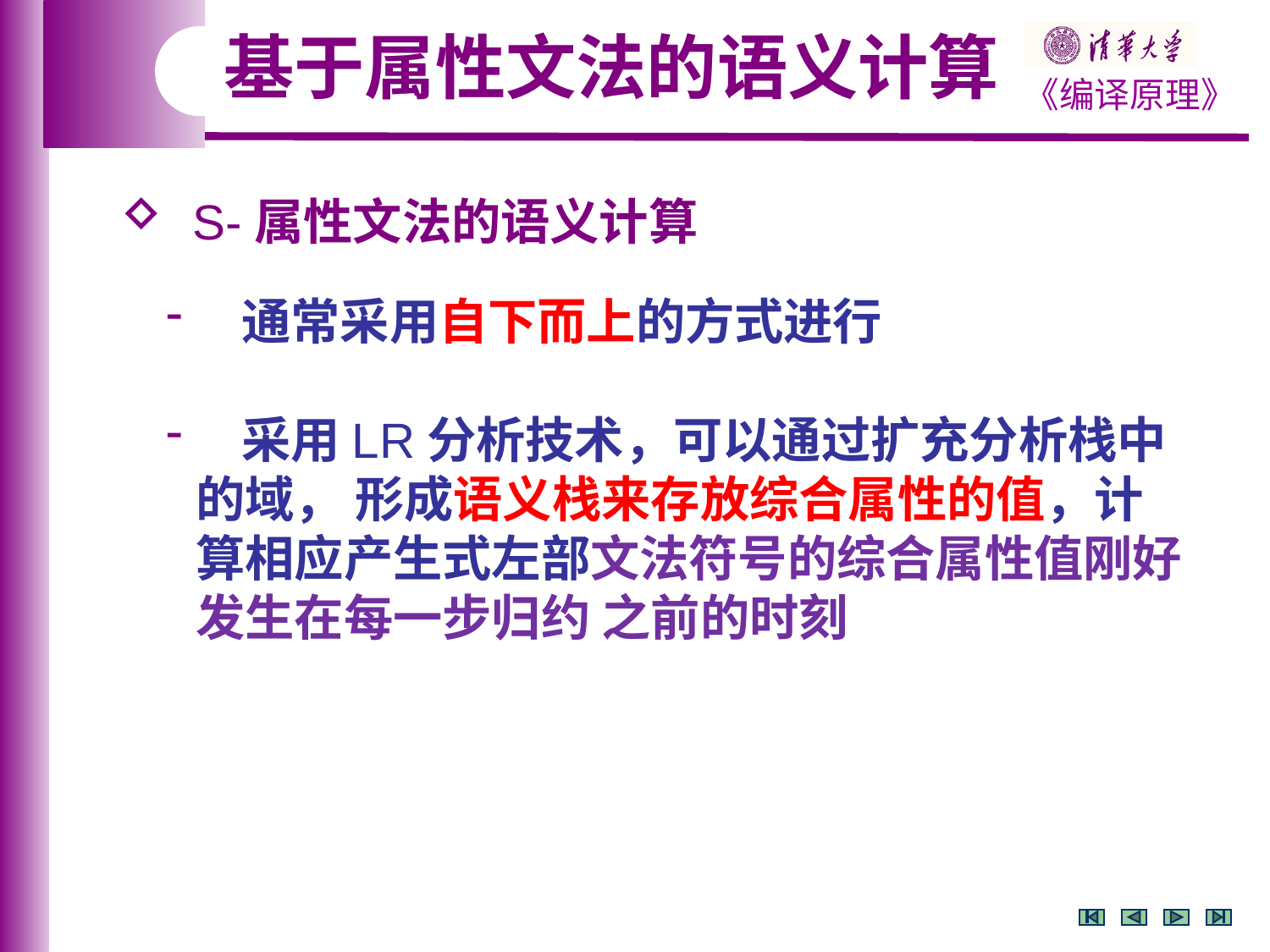

基于属性文法的语义计算
 S-属性文法的语义计算
   通常采用自下而上的方式进行

   采用LR分析技术，可以通过扩充分析栈中的域， 形成语义栈来存放综合属性的值，计算相应产生式左部文法符号的综合属性值刚好发生在每一步归约 之前的时刻